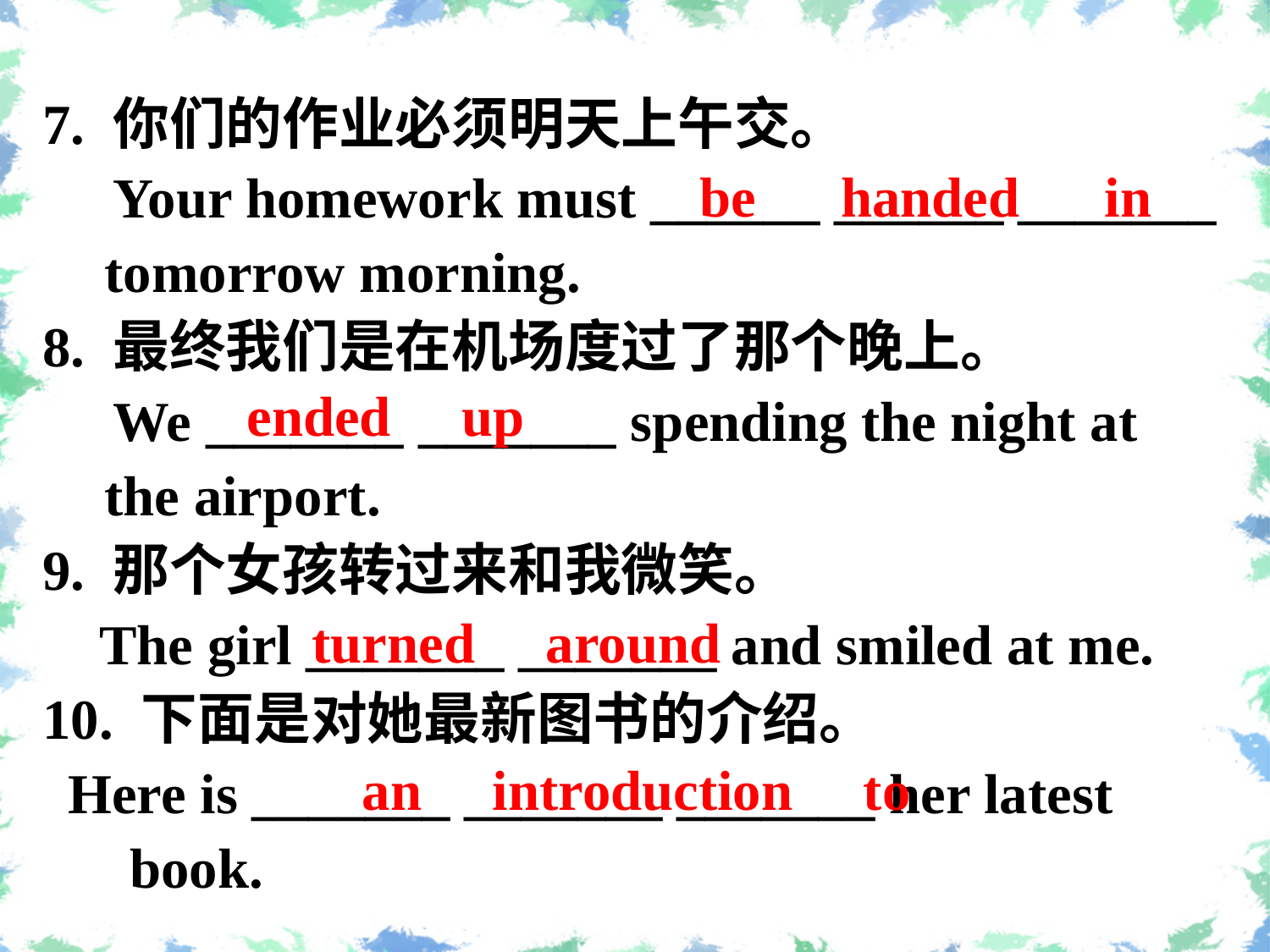

7. 你们的作业必须明天上午交。
     Your homework must ______ ______ _______ tomorrow morning.
8. 最终我们是在机场度过了那个晚上。
     We _______ _______ spending the night at the airport.
9. 那个女孩转过来和我微笑。
    The girl _______ _______ and smiled at me.
10. 下面是对她最新图书的介绍。
Here is _______ _______ _______ her latest book.
 be      handed      in
 ended     up
 turned     around
an     introduction     to